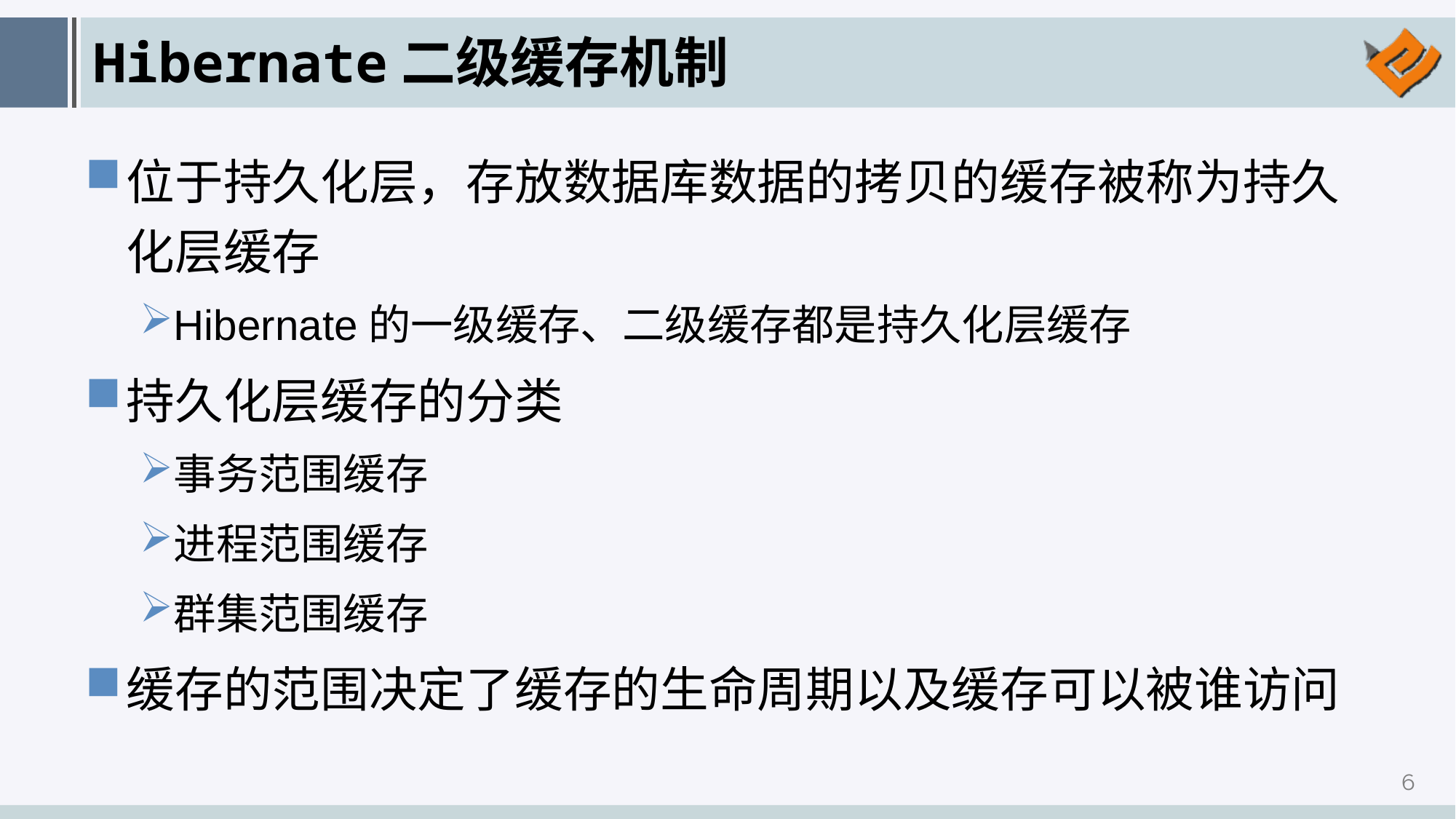

# Hibernate二级缓存机制
位于持久化层，存放数据库数据的拷贝的缓存被称为持久化层缓存
Hibernate的一级缓存、二级缓存都是持久化层缓存
持久化层缓存的分类
事务范围缓存
进程范围缓存
群集范围缓存
缓存的范围决定了缓存的生命周期以及缓存可以被谁访问